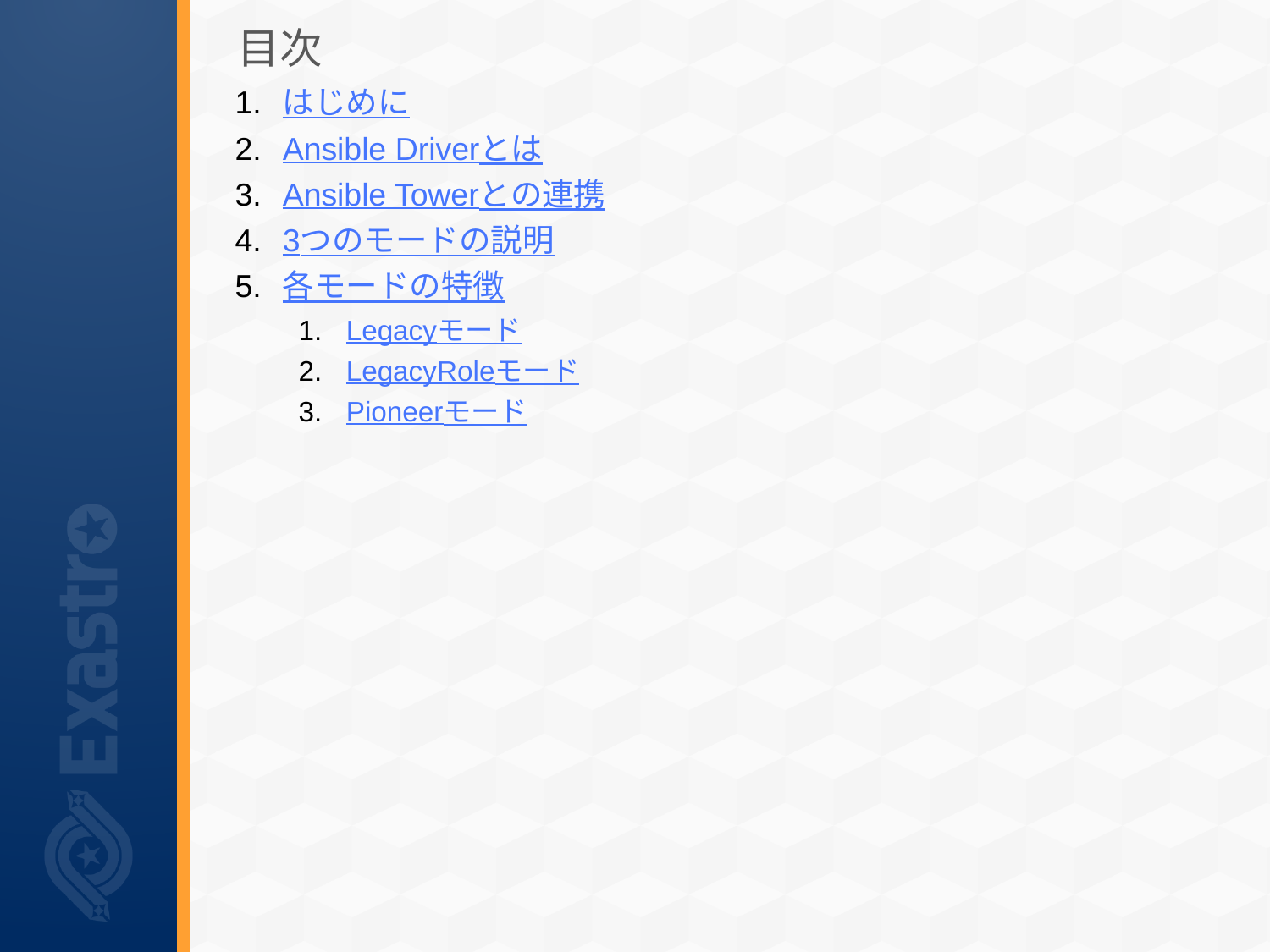

# 目次
はじめに
Ansible Driverとは
Ansible Towerとの連携
3つのモードの説明
各モードの特徴
Legacyモード
LegacyRoleモード
Pioneerモード